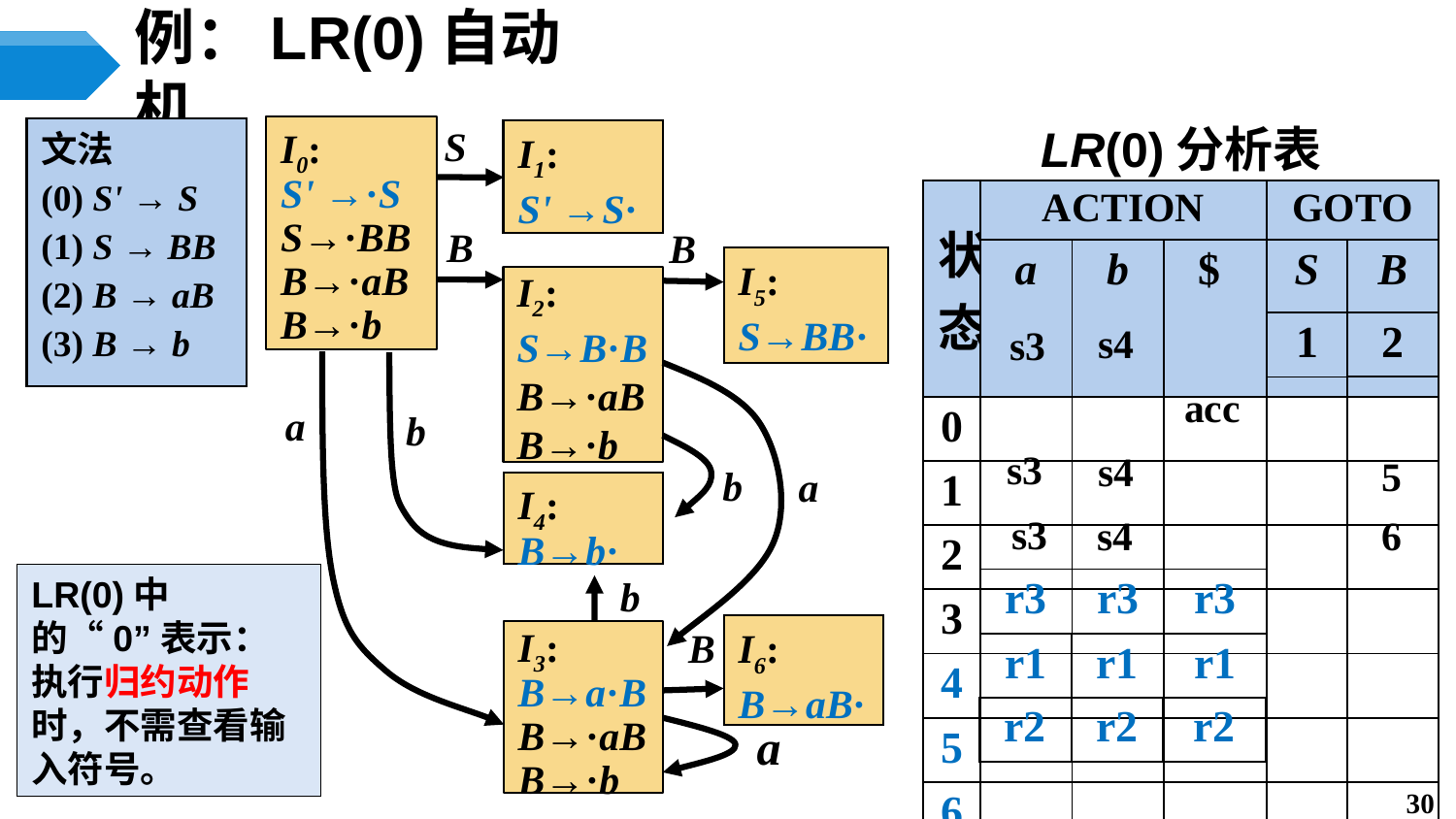

# 例：LR(0)自动机
LR(0)分析表
S
I0:
S' →·S
S→·BB
B→·aB
B→·b
文法
(0) S' → S
(1) S → BB
(2) B → aB
(3) B → b
I1:
S' →S·

| 状态 | ACTION |  |  | GOTO |  |
| --- | --- | --- | --- | --- | --- |
|  | a | b | $ | S | B |
| 0 |  |  |  |  |  |
| 1 |  |  |  |  |  |
| 2 |  |  |  |  |  |
| 3 |  |  |  |  |  |
| 4 |  |  |  |  |  |
| 5 |  |  |  |  |  |
| 6 |  |  |  |  |  |
B
B
I5:
S→BB·
I2:
S→B·B
B→·aB
B→·b

s4
| 2 |
| --- |
s3
| 1 |
| --- |

acc
a
b

s3
s4
5
b
a
I4:
B→b·
s3
s4
6
LR(0)中的“0”表示：
执行归约动作时，不需查看输入符号。
b
| r3 | r3 | r3 |
| --- | --- | --- |

I3:
B→a·B
B→·aB
B→·b
I6:
B→aB·
B

| r1 | r1 | r1 |
| --- | --- | --- |

| r2 | r2 | r2 |
| --- | --- | --- |
a